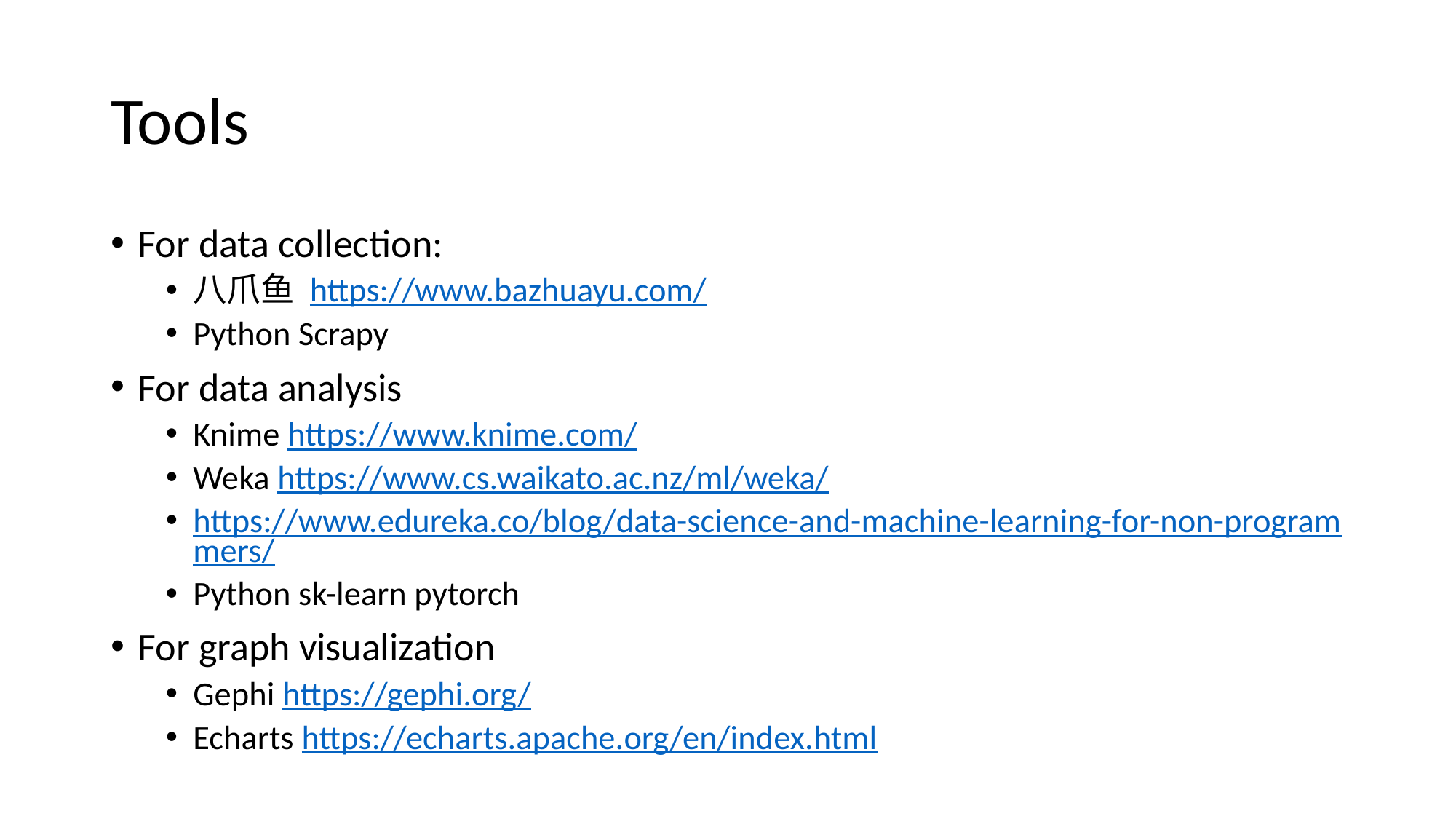

# Tools
For data collection:
八爪鱼 https://www.bazhuayu.com/
Python Scrapy
For data analysis
Knime https://www.knime.com/
Weka https://www.cs.waikato.ac.nz/ml/weka/
https://www.edureka.co/blog/data-science-and-machine-learning-for-non-programmers/
Python sk-learn pytorch
For graph visualization
Gephi https://gephi.org/
Echarts https://echarts.apache.org/en/index.html